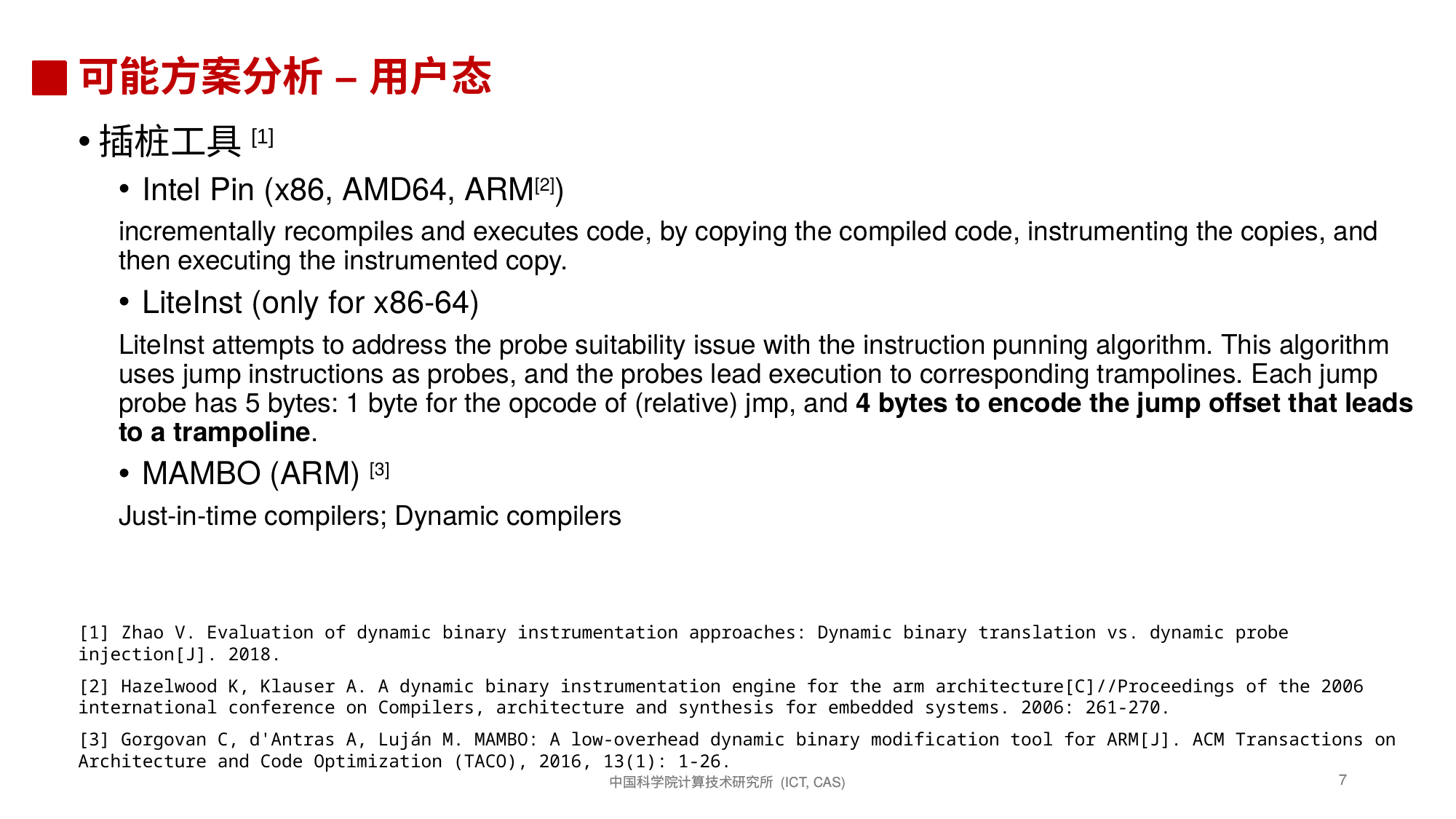

# 可能方案分析 – 用户态
插桩工具[1]
Intel Pin (x86, AMD64, ARM[2])
incrementally recompiles and executes code, by copying the compiled code, instrumenting the copies, and then executing the instrumented copy.
LiteInst (only for x86-64)
LiteInst attempts to address the probe suitability issue with the instruction punning algorithm. This algorithm uses jump instructions as probes, and the probes lead execution to corresponding trampolines. Each jump probe has 5 bytes: 1 byte for the opcode of (relative) jmp, and 4 bytes to encode the jump offset that leads to a trampoline.
MAMBO (ARM) [3]
Just-in-time compilers; Dynamic compilers

[1] Zhao V. Evaluation of dynamic binary instrumentation approaches: Dynamic binary translation vs. dynamic probe injection[J]. 2018.
[2] Hazelwood K, Klauser A. A dynamic binary instrumentation engine for the arm architecture[C]//Proceedings of the 2006 international conference on Compilers, architecture and synthesis for embedded systems. 2006: 261-270.
[3] Gorgovan C, d'Antras A, Luján M. MAMBO: A low-overhead dynamic binary modification tool for ARM[J]. ACM Transactions on Architecture and Code Optimization (TACO), 2016, 13(1): 1-26.